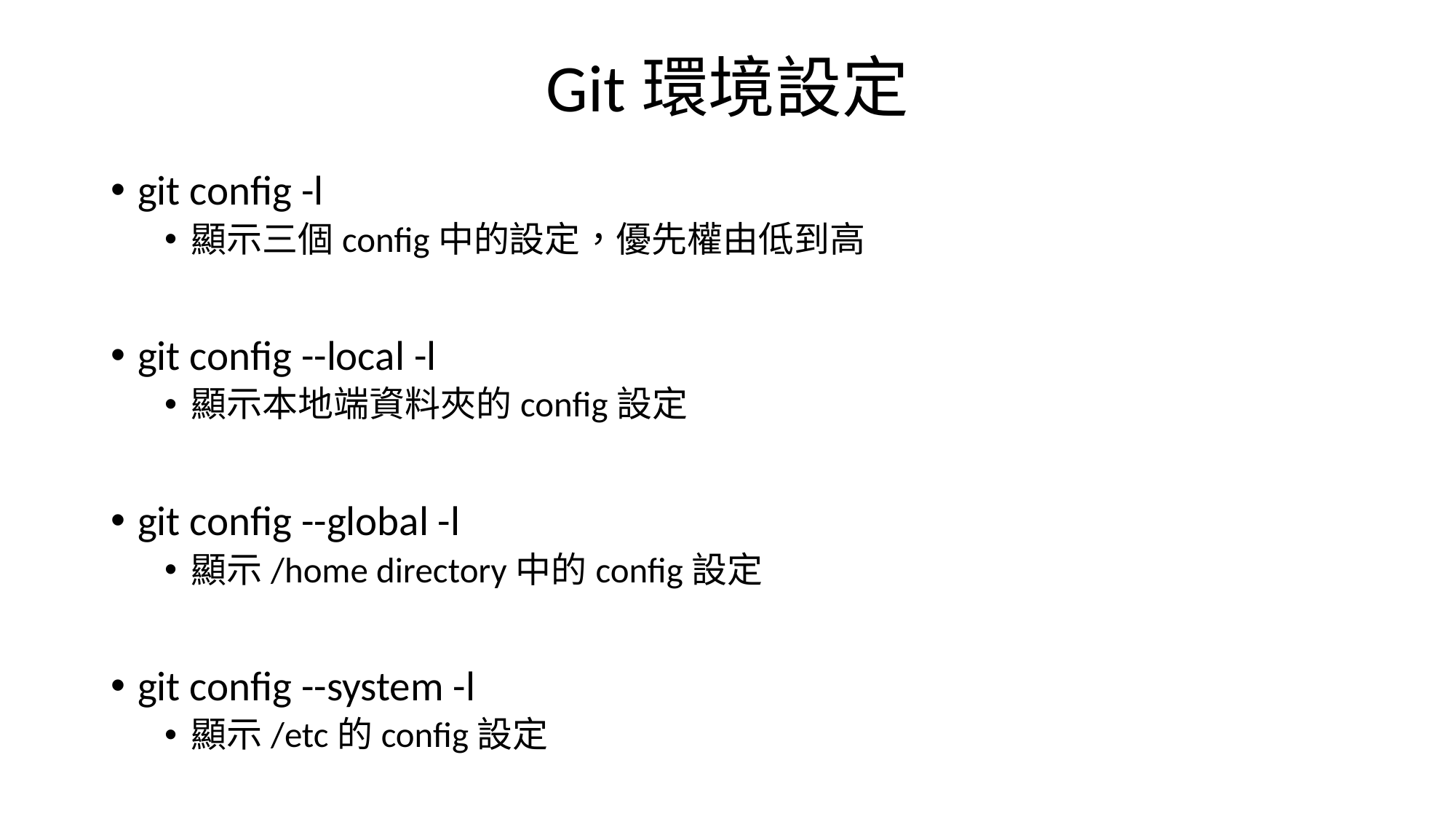

# Git環境設定
git config -l
顯示三個config中的設定，優先權由低到高

git config --local -l
顯示本地端資料夾的config設定

git config --global -l
顯示/home directory中的config設定

git config --system -l
顯示/etc的config設定